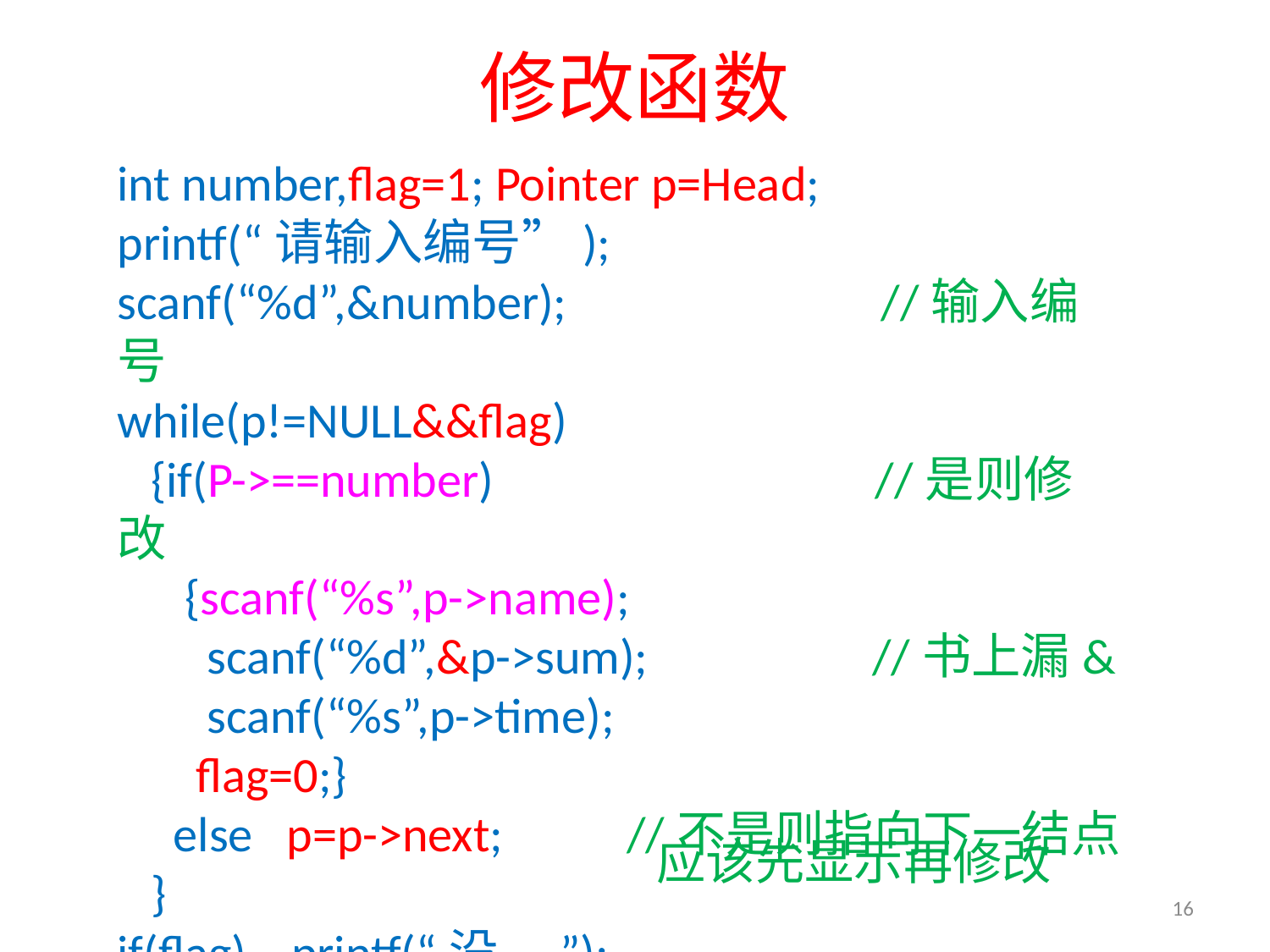

# 修改函数
int number,flag=1; Pointer p=Head;
printf(“请输入编号”);
scanf(“%d”,&number);                            //输入编号
while(p!=NULL&&flag)
   {if(P->==number)                                  //是则修改
      {scanf(“%s”,p->name);
        scanf(“%d”,&p->sum);                    //书上漏&
        scanf(“%s”,p->time);
       flag=0;}
     else   p=p->next;           //不是则指向下一结点
   }
if(flag)    printf(“没....”);
应该先显示再修改
16